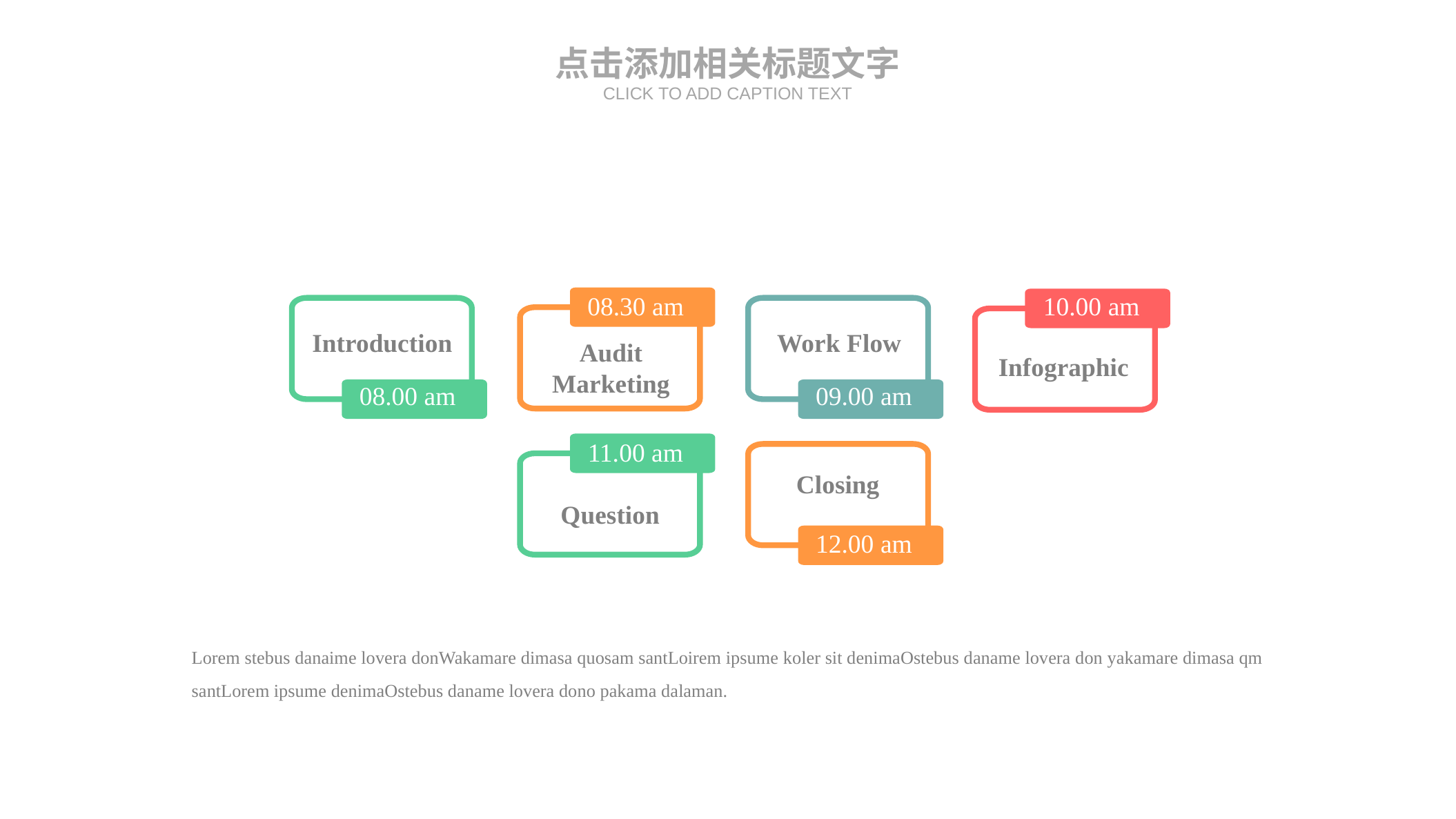

点击添加相关标题文字
CLICK TO ADD CAPTION TEXT
08.30 am

Audit
Marketing
10.00 am

Infographic

Introduction
08.00 am

Work Flow
09.00 am
11.00 am

Question

Closing
12.00 am
Lorem stebus danaime lovera donWakamare dimasa quosam santLoirem ipsume koler sit denimaOstebus daname lovera don yakamare dimasa qm santLorem ipsume denimaOstebus daname lovera dono pakama dalaman.